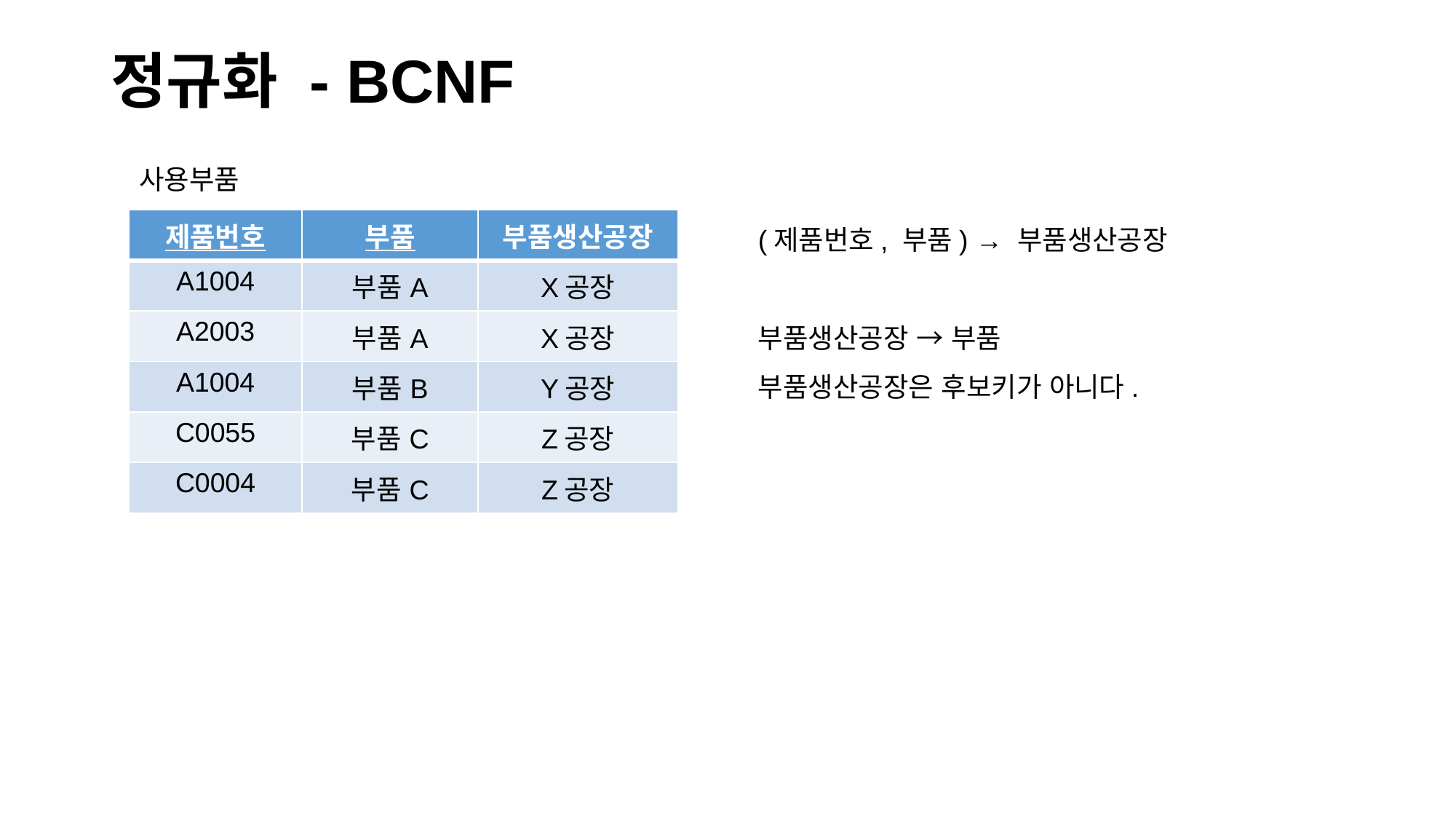

# 정규화 - BCNF
사용부품
(제품번호, 부품) → 부품생산공장

부품생산공장 → 부품
부품생산공장은 후보키가 아니다.

| 제품번호 | 부품 | 부품생산공장 |
| --- | --- | --- |
| A1004 | 부품A | X공장 |
| A2003 | 부품A | X공장 |
| A1004 | 부품B | Y공장 |
| C0055 | 부품C | Z공장 |
| C0004 | 부품C | Z공장 |